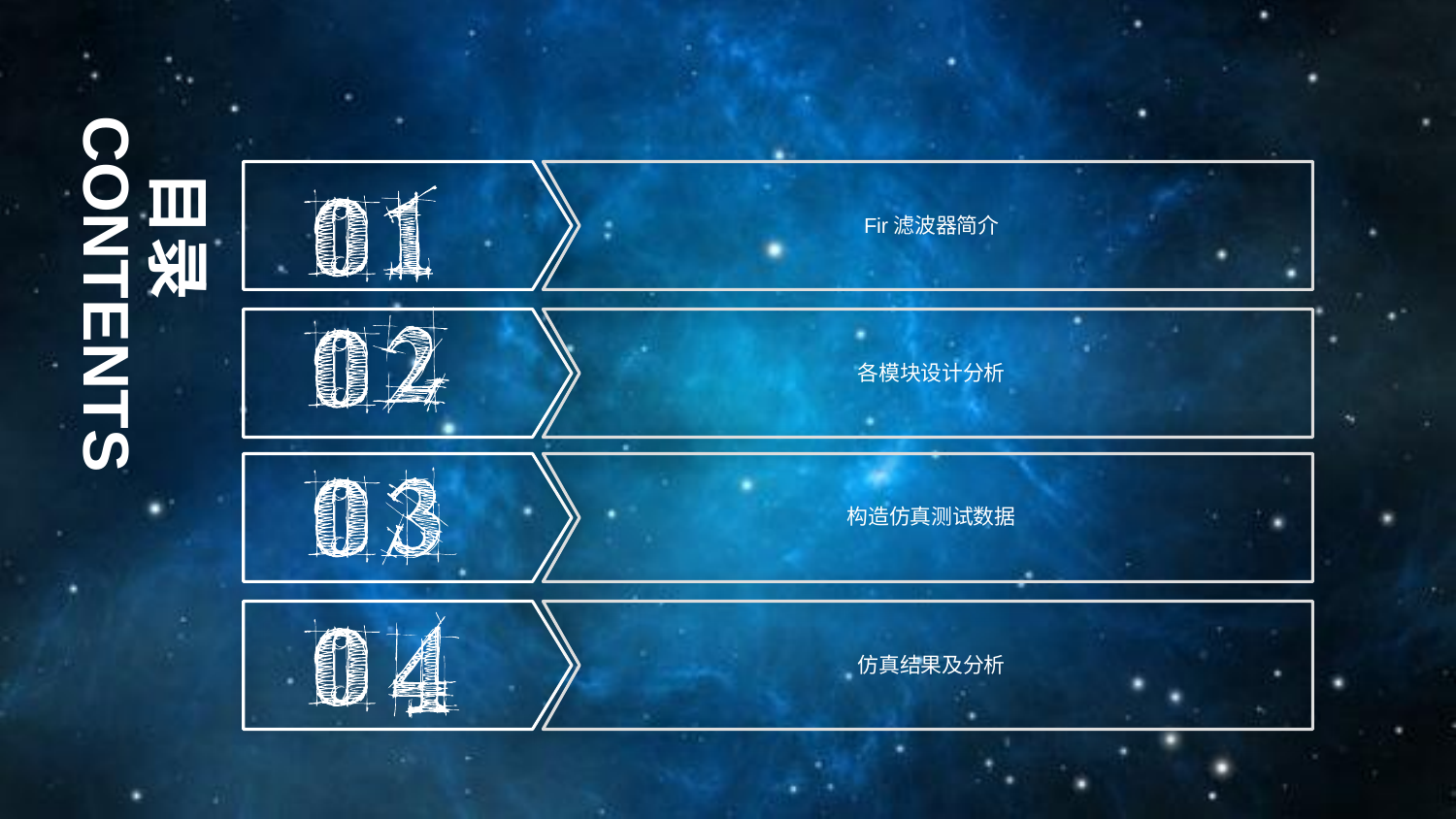

目录

Fir滤波器简介
CONTENTS

各模块设计分析

构造仿真测试数据

仿真结果及分析
2